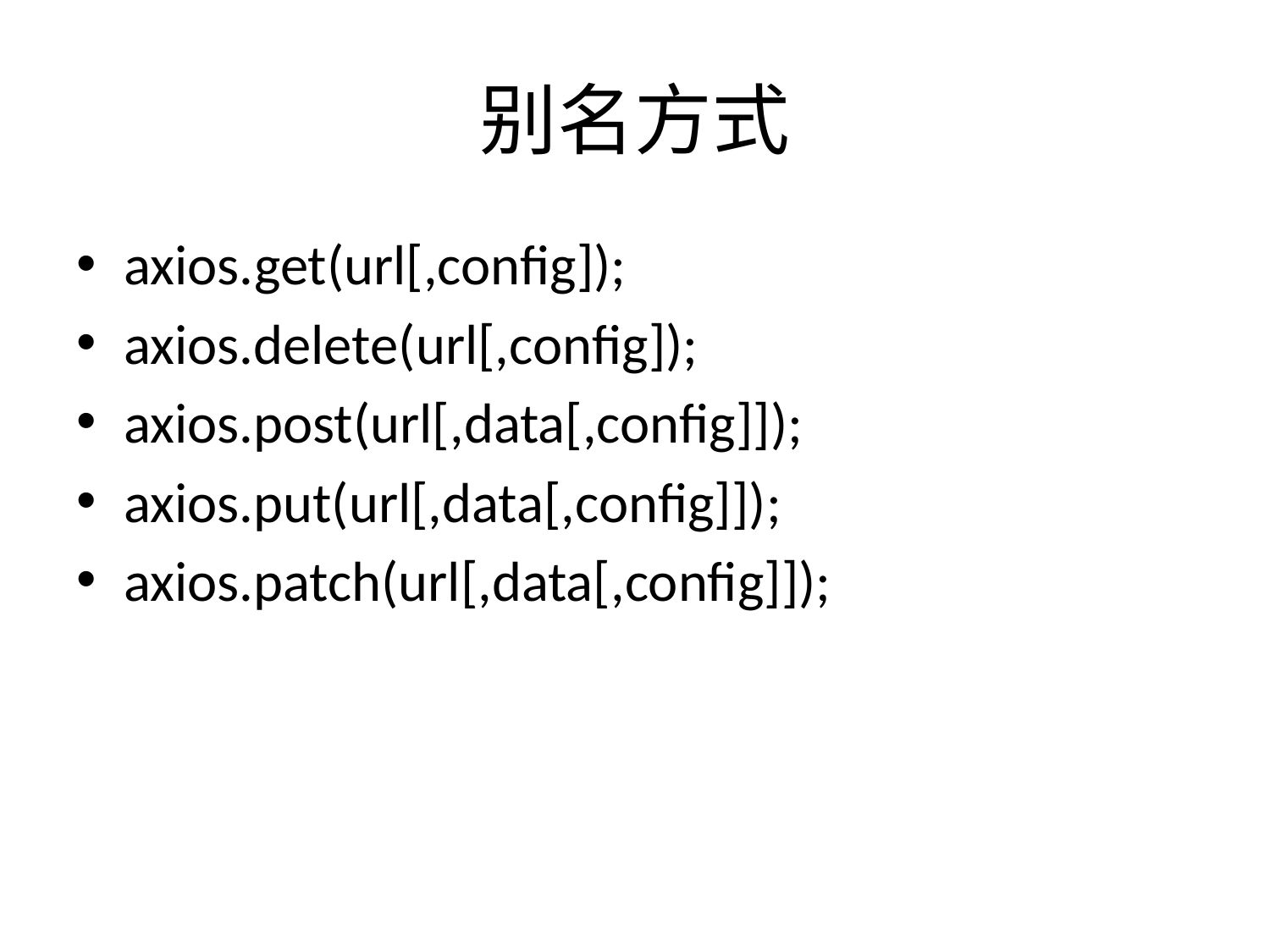

# 别名方式
axios.get(url[,config]);
axios.delete(url[,config]);
axios.post(url[,data[,config]]);
axios.put(url[,data[,config]]);
axios.patch(url[,data[,config]]);